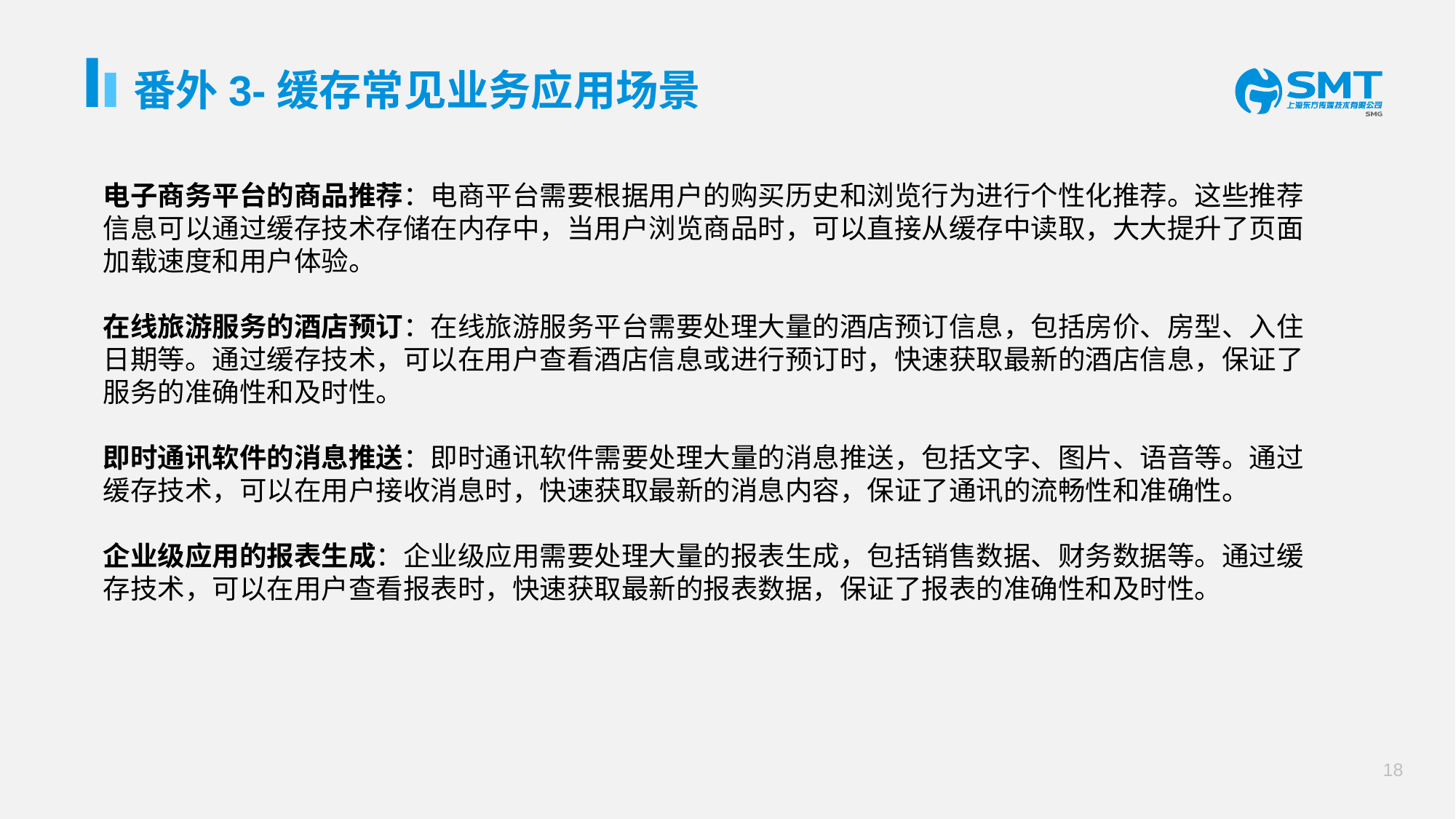

# 番外3-缓存常见业务应用场景
电子商务平台的商品推荐：电商平台需要根据用户的购买历史和浏览行为进行个性化推荐。这些推荐
信息可以通过缓存技术存储在内存中，当用户浏览商品时，可以直接从缓存中读取，大大提升了页面
加载速度和用户体验。

在线旅游服务的酒店预订：在线旅游服务平台需要处理大量的酒店预订信息，包括房价、房型、入住
日期等。通过缓存技术，可以在用户查看酒店信息或进行预订时，快速获取最新的酒店信息，保证了
服务的准确性和及时性。

即时通讯软件的消息推送：即时通讯软件需要处理大量的消息推送，包括文字、图片、语音等。通过
缓存技术，可以在用户接收消息时，快速获取最新的消息内容，保证了通讯的流畅性和准确性。

企业级应用的报表生成：企业级应用需要处理大量的报表生成，包括销售数据、财务数据等。通过缓
存技术，可以在用户查看报表时，快速获取最新的报表数据，保证了报表的准确性和及时性。

18